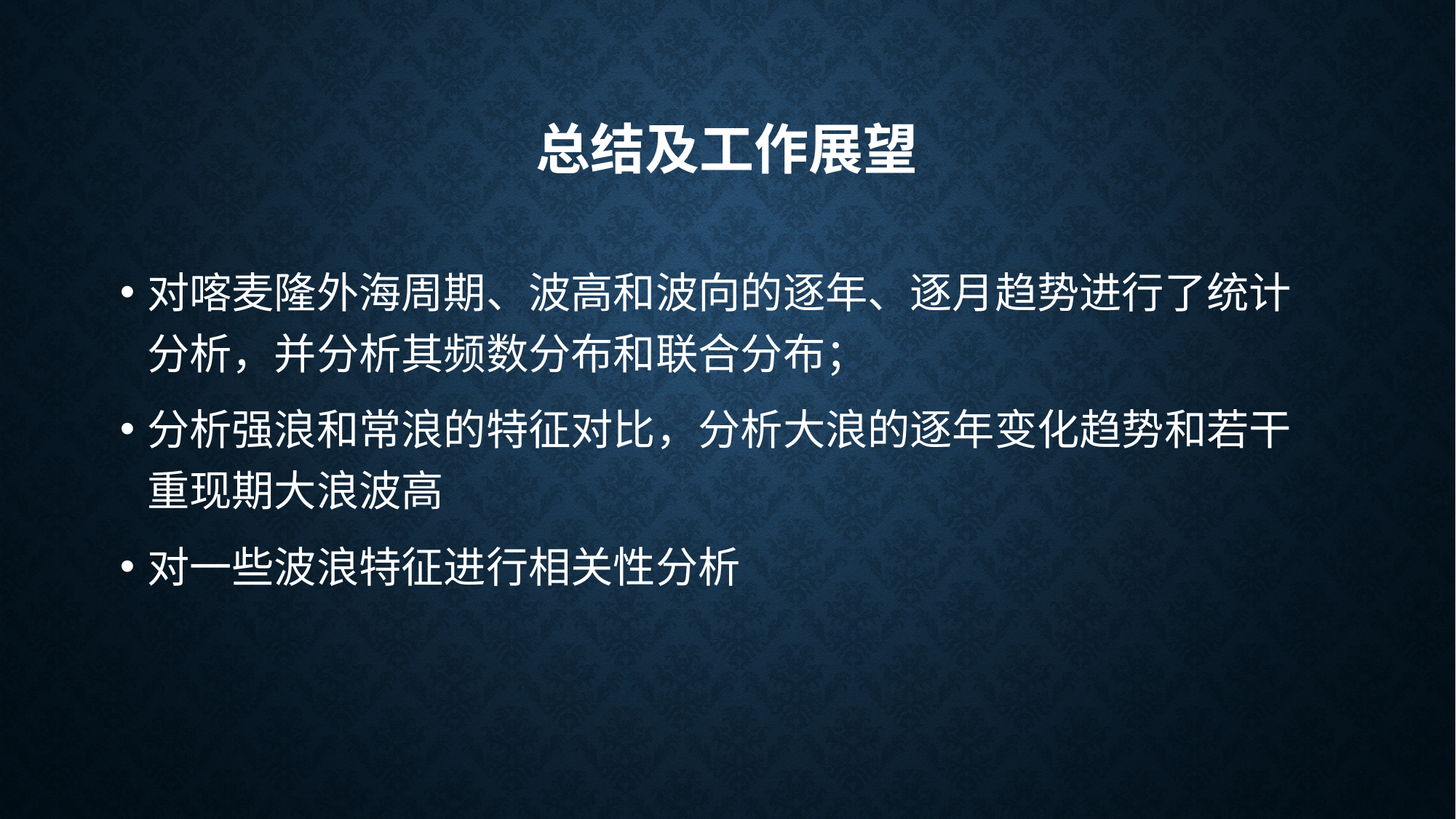

# 总结及工作展望
对喀麦隆外海周期、波高和波向的逐年、逐月趋势进行了统计分析，并分析其频数分布和联合分布；
分析强浪和常浪的特征对比，分析大浪的逐年变化趋势和若干重现期大浪波高
对一些波浪特征进行相关性分析